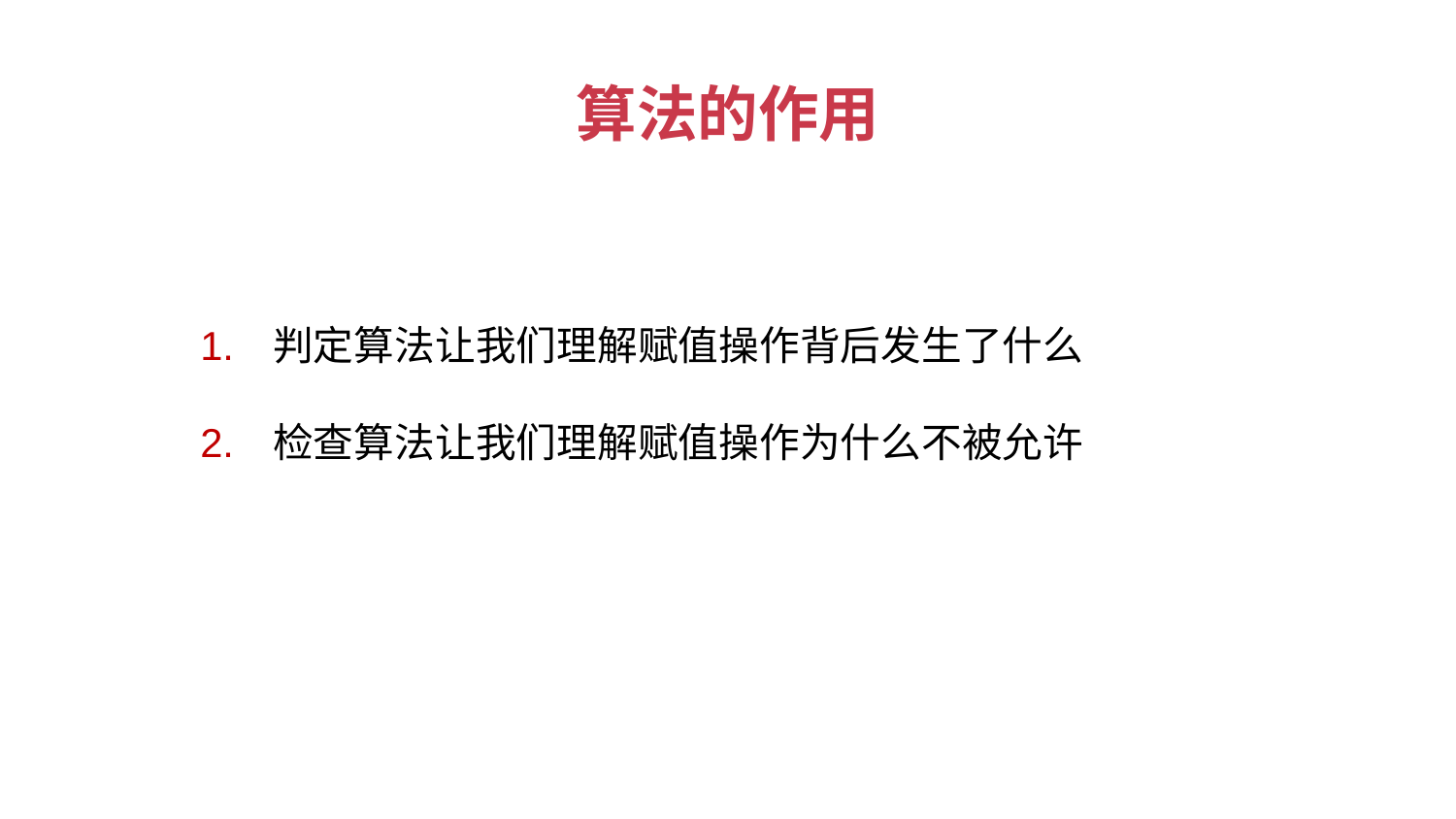

算法的作用
判定算法让我们理解赋值操作背后发生了什么
检查算法让我们理解赋值操作为什么不被允许